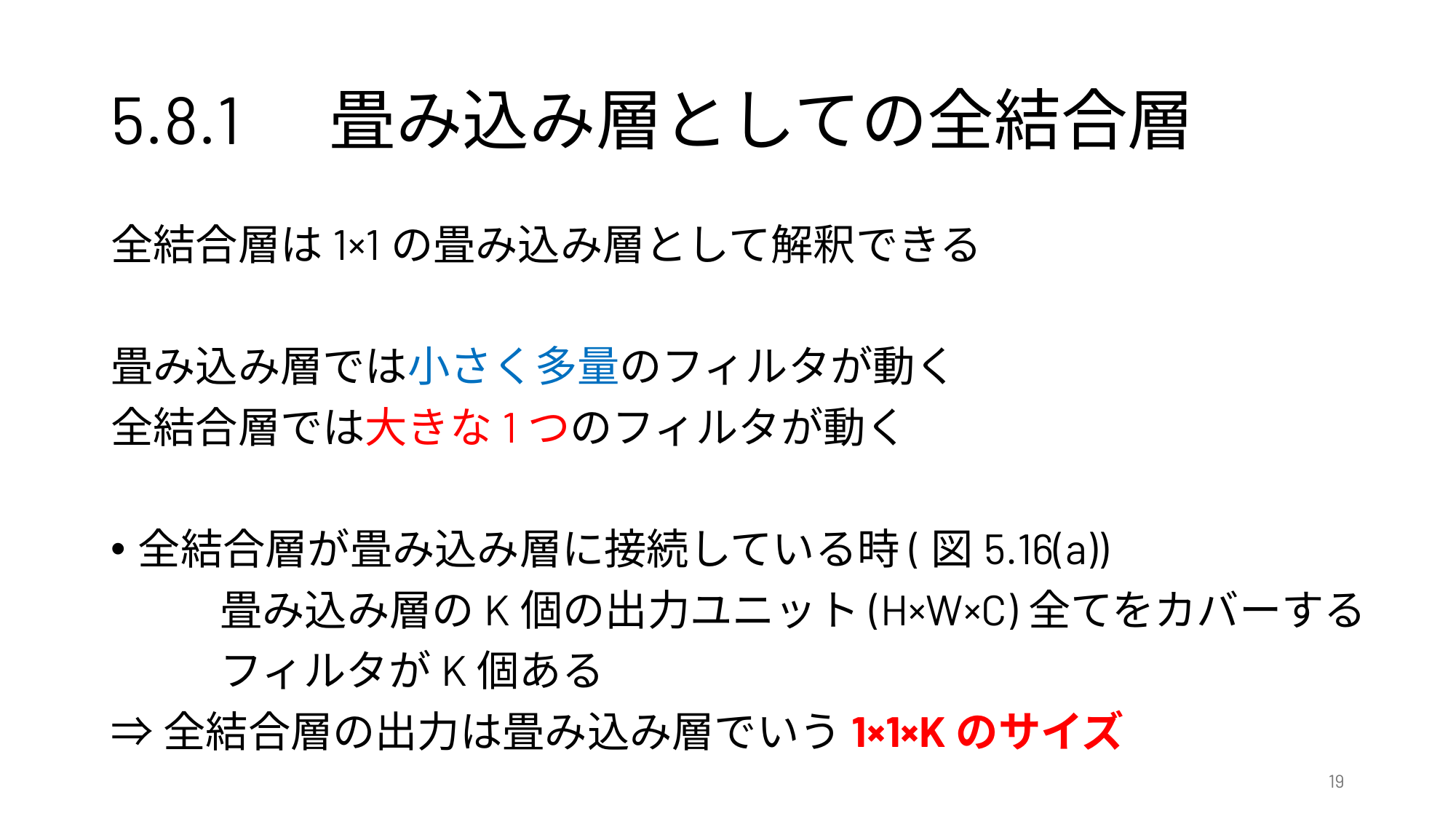

# 5.8.1	畳み込み層としての全結合層
全結合層は1×1の畳み込み層として解釈できる

畳み込み層では小さく多量のフィルタが動く
全結合層では大きな1つのフィルタが動く

全結合層が畳み込み層に接続している時(図5.16(a))
	畳み込み層のK個の出力ユニット(H×W×C)全てをカバーする
	フィルタがK個ある
⇒全結合層の出力は畳み込み層でいう1×1×Kのサイズ

19